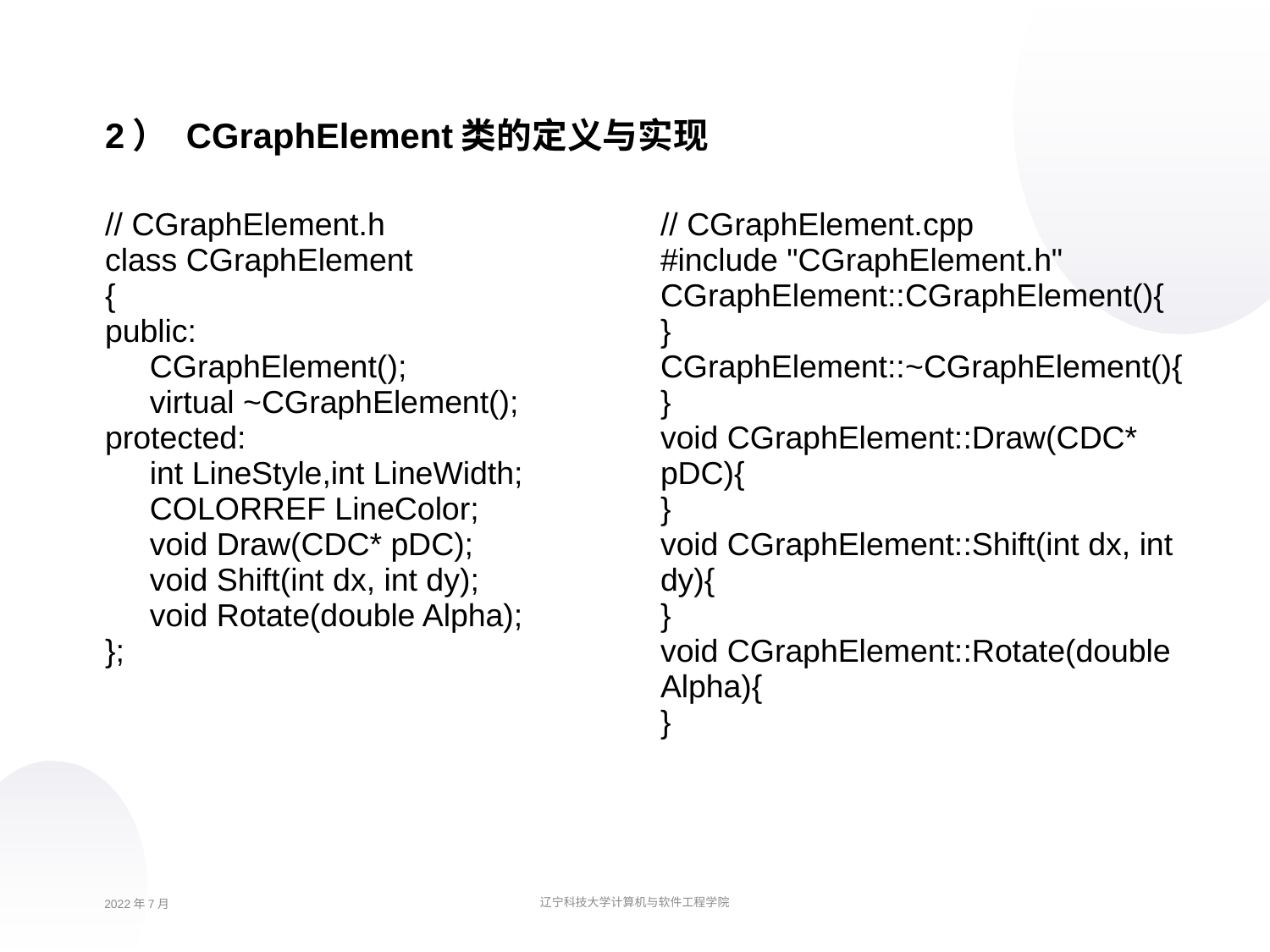

| 2） CGraphElement类的定义与实现 |  |
| --- | --- |
| // CGraphElement.h class CGraphElement { public: CGraphElement(); virtual ~CGraphElement(); protected: int LineStyle,int LineWidth; COLORREF LineColor; void Draw(CDC\* pDC); void Shift(int dx, int dy); void Rotate(double Alpha); }; | // CGraphElement.cpp #include "CGraphElement.h" CGraphElement::CGraphElement(){ } CGraphElement::~CGraphElement(){ } void CGraphElement::Draw(CDC\* pDC){ } void CGraphElement::Shift(int dx, int dy){ } void CGraphElement::Rotate(double Alpha){ } |

2022年7月
辽宁科技大学计算机与软件工程学院
29